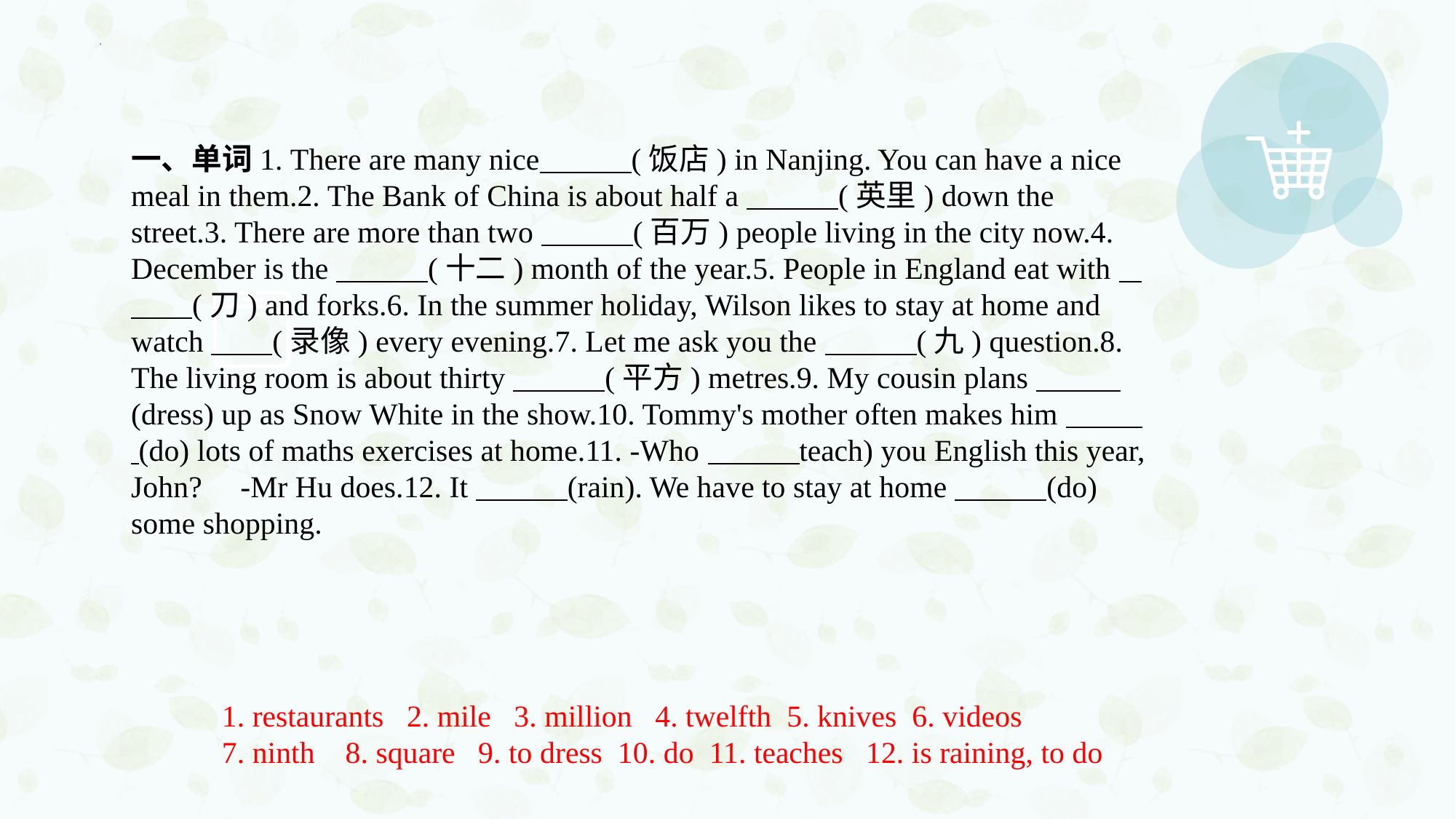

一、单词1. There are many nice            (饭店) in Nanjing. You can have a nice meal in them.2. The Bank of China is about half a             (英里) down the street.3. There are more than two             (百万) people living in the city now.4. December is the             (十二) month of the year.5. People in England eat with             (刀) and forks.6. In the summer holiday, Wilson likes to stay at home and watch         (录像) every evening.7. Let me ask you the             (九) question.8. The living room is about thirty             (平方) metres.9. My cousin plans             (dress) up as Snow White in the show.10. Tommy's mother often makes him             (do) lots of maths exercises at home.11. -Who             teach) you English this year, John?     -Mr Hu does.12. It             (rain). We have to stay at home             (do) some shopping.

1. restaurants   2. mile   3. million   4. twelfth  5. knives  6. videos
7. ninth    8. square   9. to dress  10. do  11. teaches   12. is raining, to do